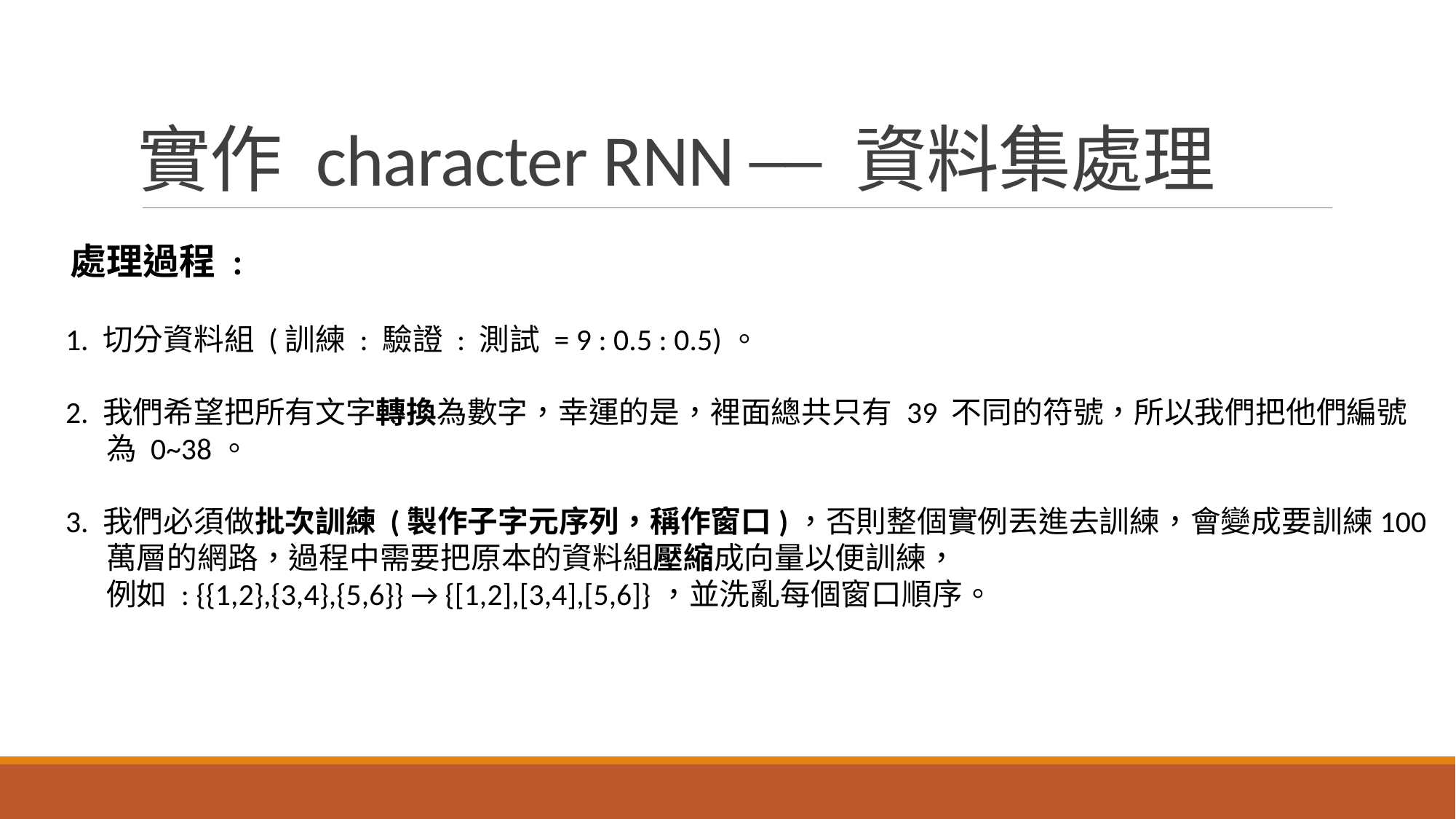

# 實作 character RNN ── 資料集處理
處理過程 :
1. 切分資料組 (訓練 : 驗證 : 測試 = 9 : 0.5 : 0.5)。

2. 我們希望把所有文字轉換為數字，幸運的是，裡面總共只有 39 不同的符號，所以我們把他們編號
     為 0~38。

3. 我們必須做批次訓練 (製作子字元序列，稱作窗口)，否則整個實例丟進去訓練，會變成要訓練100
     萬層的網路，過程中需要把原本的資料組壓縮成向量以便訓練，
     例如 : {{1,2},{3,4},{5,6}} → {[1,2],[3,4],[5,6]}，並洗亂每個窗口順序。